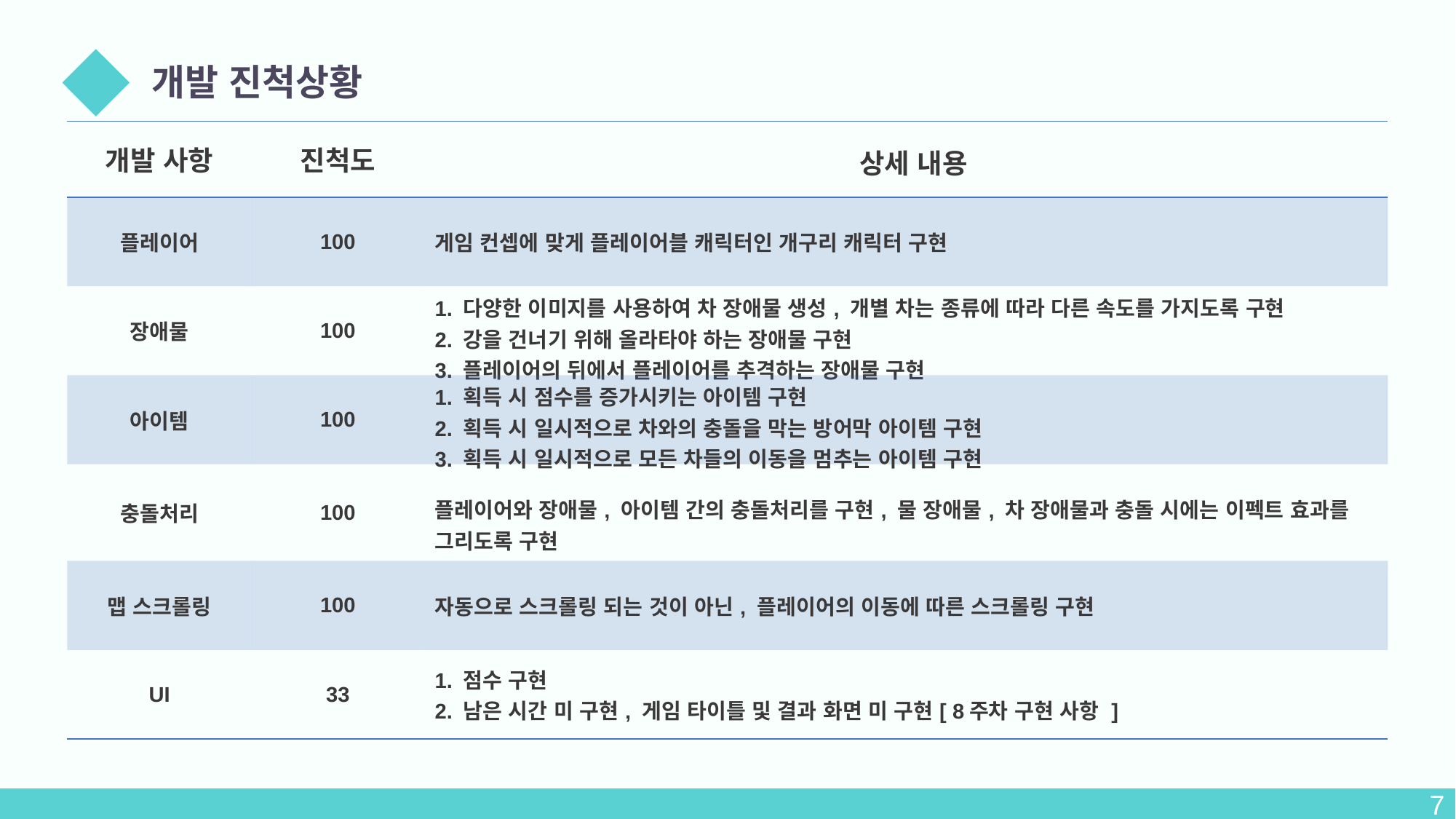

03
개발 진척상황
| 개발 사항 | 진척도 | 상세 내용 |
| --- | --- | --- |
| 플레이어 | 100 | 게임 컨셉에 맞게 플레이어블 캐릭터인 개구리 캐릭터 구현 |
| 장애물 | 100 | 1. 다양한 이미지를 사용하여 차 장애물 생성, 개별 차는 종류에 따라 다른 속도를 가지도록 구현 2. 강을 건너기 위해 올라타야 하는 장애물 구현 3. 플레이어의 뒤에서 플레이어를 추격하는 장애물 구현 |
| 아이템 | 100 | 1. 획득 시 점수를 증가시키는 아이템 구현 2. 획득 시 일시적으로 차와의 충돌을 막는 방어막 아이템 구현 3. 획득 시 일시적으로 모든 차들의 이동을 멈추는 아이템 구현 |
| 충돌처리 | 100 | 플레이어와 장애물, 아이템 간의 충돌처리를 구현, 물 장애물, 차 장애물과 충돌 시에는 이펙트 효과를 그리도록 구현 |
| 맵 스크롤링 | 100 | 자동으로 스크롤링 되는 것이 아닌, 플레이어의 이동에 따른 스크롤링 구현 |
| UI | 33 | 1. 점수 구현 2. 남은 시간 미 구현, 게임 타이틀 및 결과 화면 미 구현[ 8주차 구현 사항 ] |
7